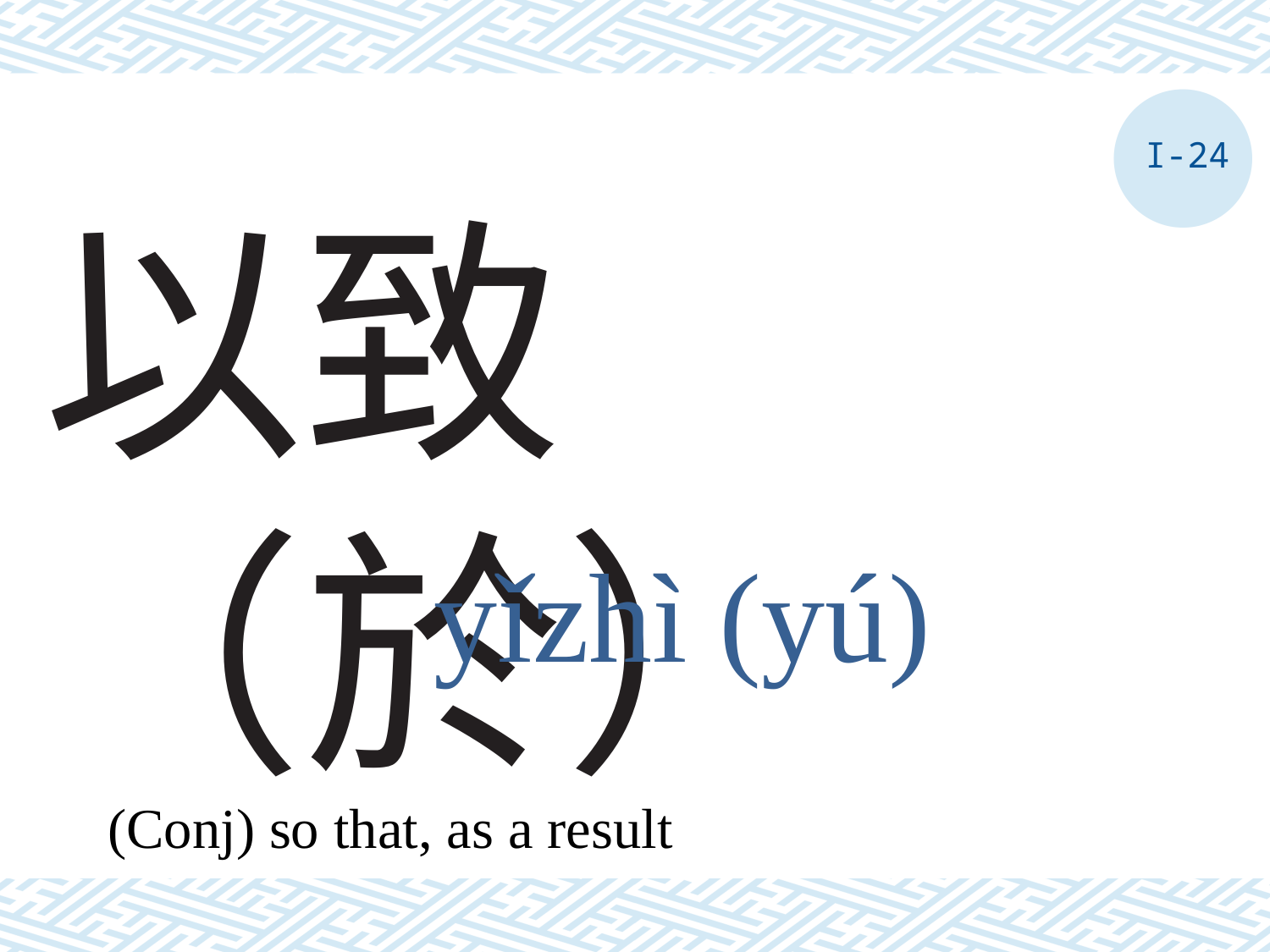

I-24

# 以致（於）
yǐzhì (yú)
(Conj) so that, as a result